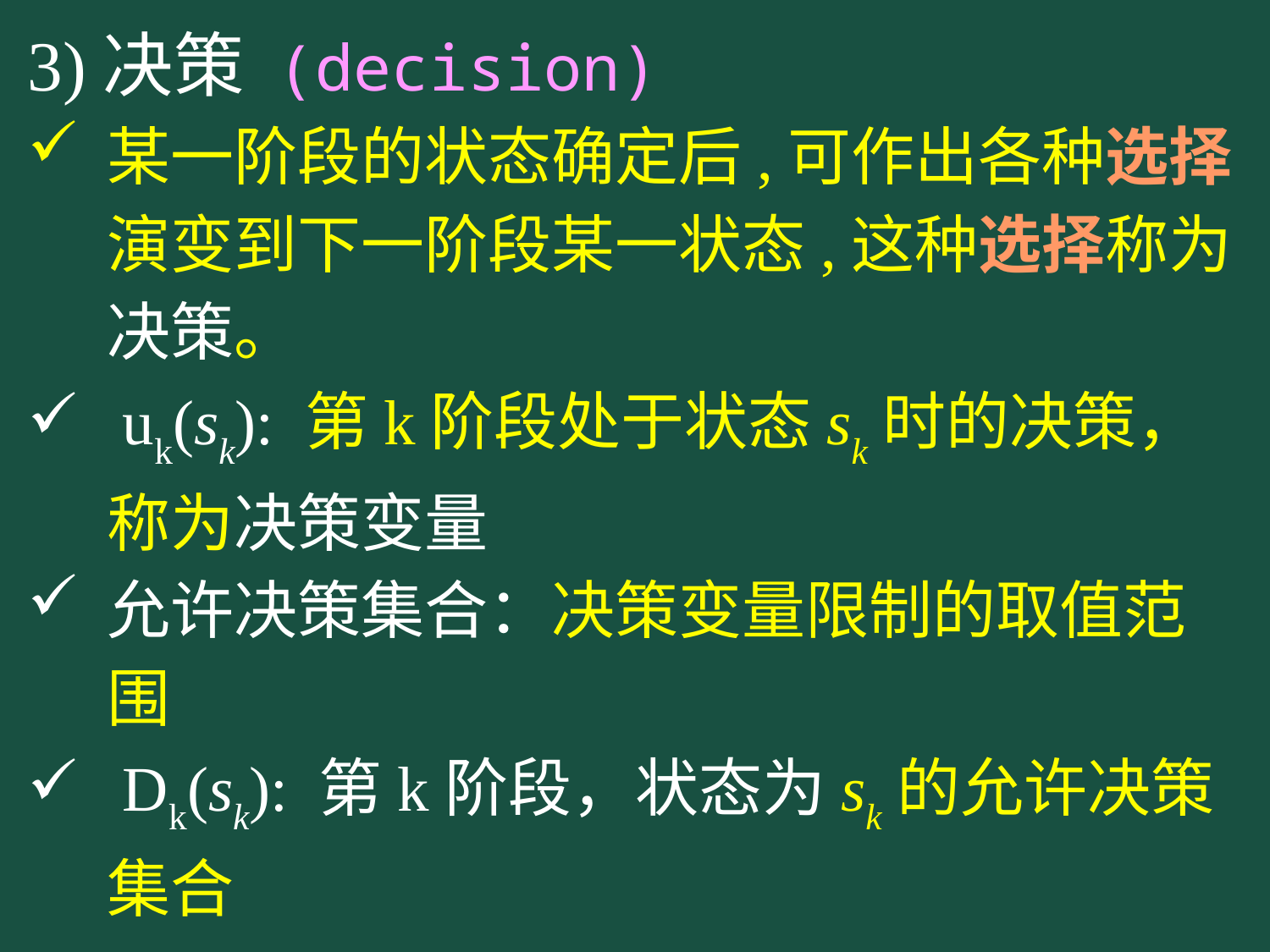

3)决策 (decision)
某一阶段的状态确定后,可作出各种选择演变到下一阶段某一状态,这种选择称为决策。
 uk(sk): 第k阶段处于状态sk时的决策，称为决策变量
允许决策集合：决策变量限制的取值范围
 Dk(sk): 第k阶段，状态为sk的允许决策集合